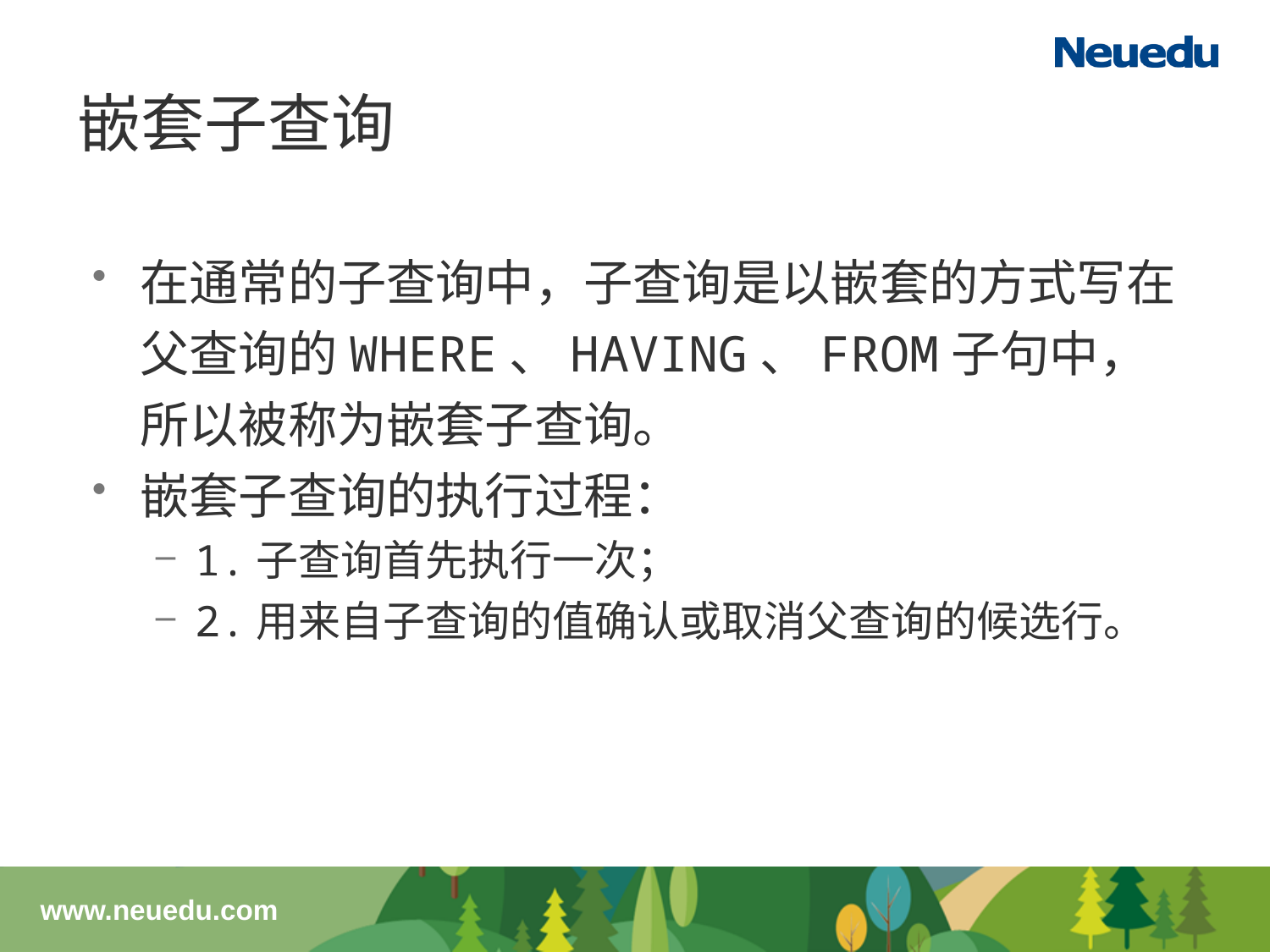

嵌套子查询
在通常的子查询中，子查询是以嵌套的方式写在父查询的WHERE、HAVING、FROM子句中，所以被称为嵌套子查询。
嵌套子查询的执行过程：
1.子查询首先执行一次；
2.用来自子查询的值确认或取消父查询的候选行。